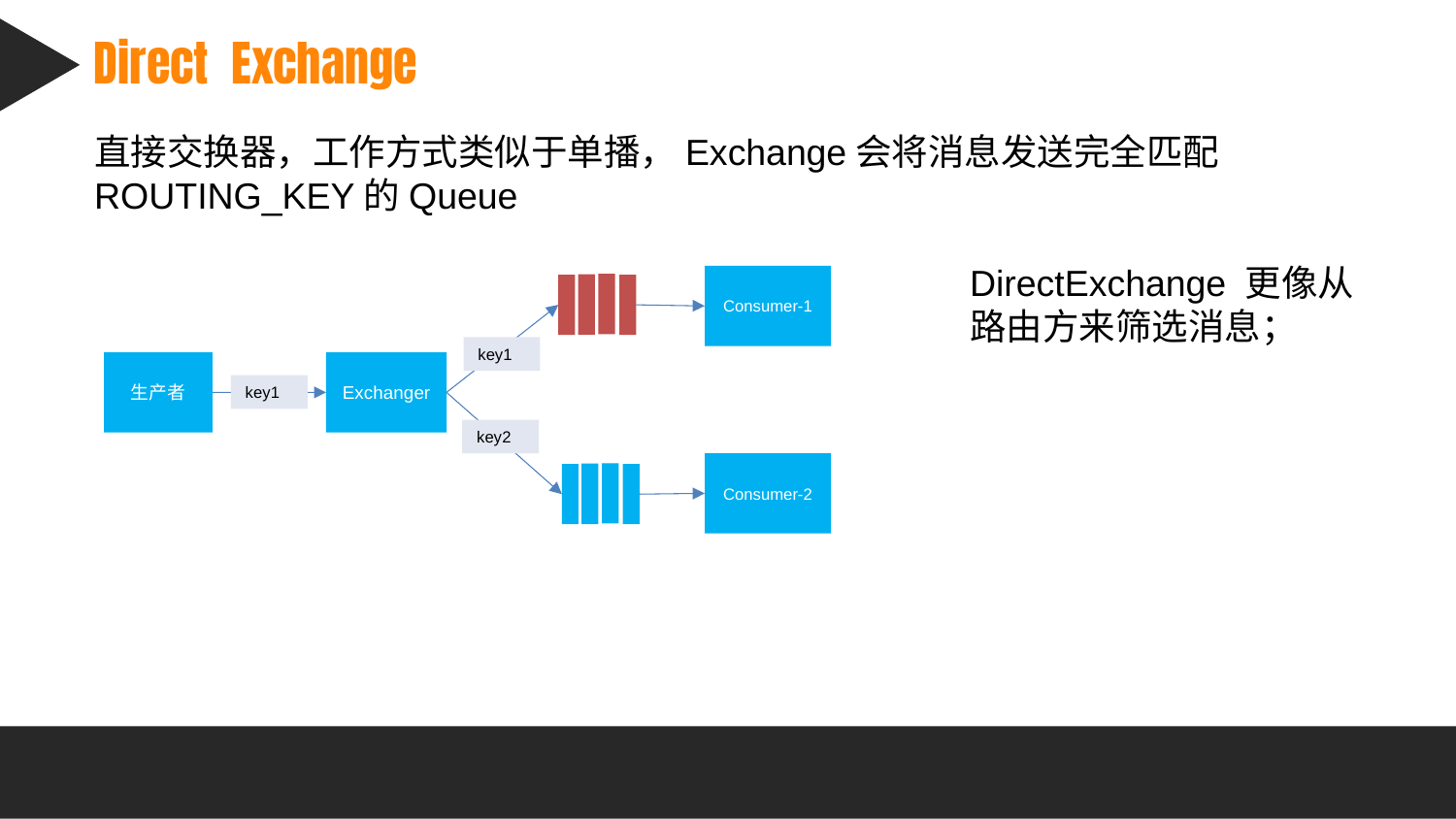

Direct  Exchange
直接交换器，工作方式类似于单播，Exchange会将消息发送完全匹配ROUTING_KEY的Queue
DirectExchange 更像从路由方来筛选消息；
Consumer-1

key1
Exchanger
生产者
key1
key2
Consumer-2